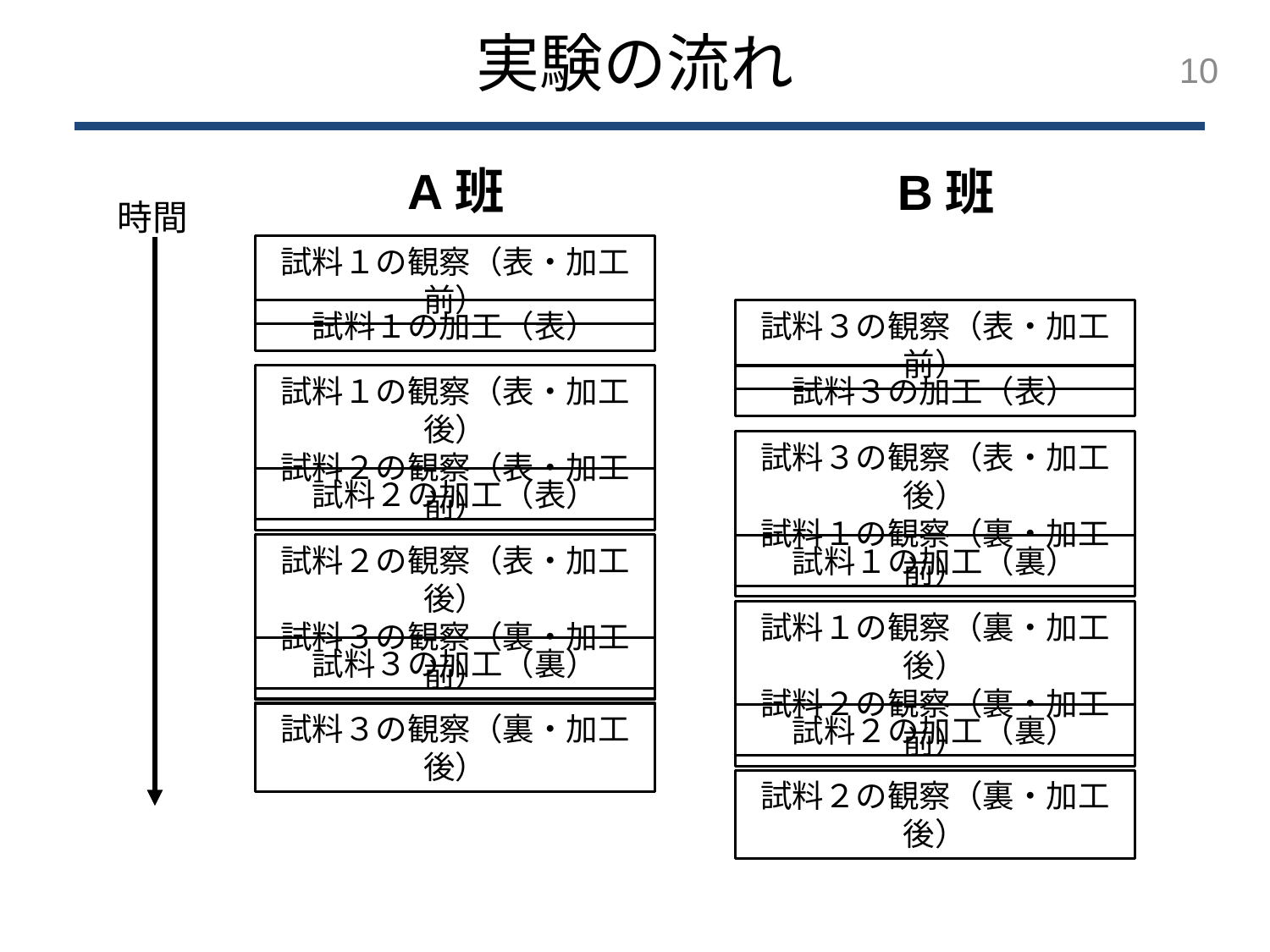

実験の流れ
10
A班
B班
時間
試料１の観察（表・加工前）
試料１の加工（表）
試料３の観察（表・加工前）
試料１の観察（表・加工後）
試料２の観察（表・加工前）
試料３の加工（表）
試料３の観察（表・加工後）
試料１の観察（裏・加工前）
試料２の加工（表）
試料２の観察（表・加工後）
試料３の観察（裏・加工前）
試料１の加工（裏）
試料１の観察（裏・加工後）
試料２の観察（裏・加工前）
試料３の加工（裏）
試料３の観察（裏・加工後）
試料２の加工（裏）
試料２の観察（裏・加工後）